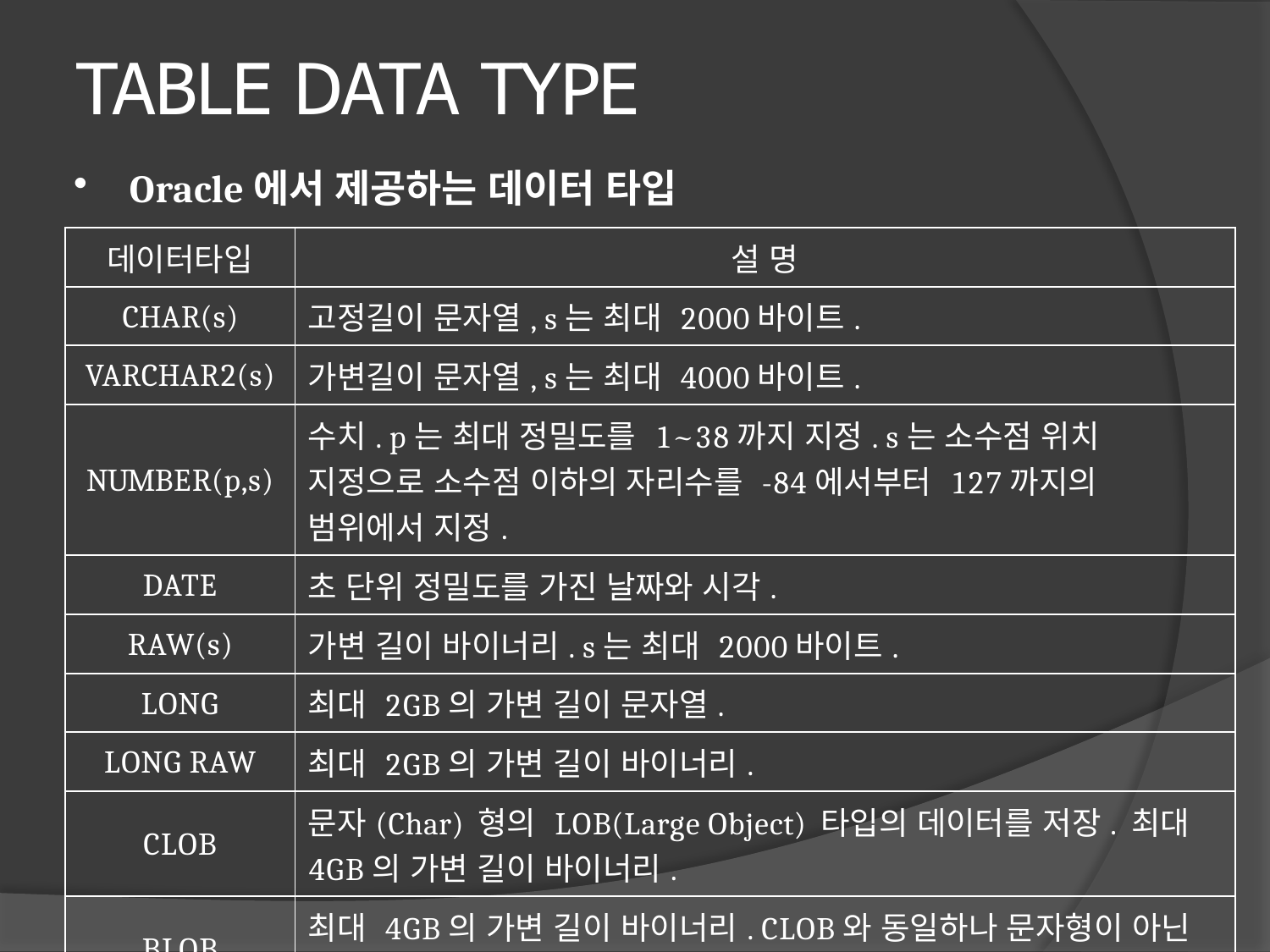

# TABLE DATA TYPE
Oracle에서 제공하는 데이터 타입
| 데이터타입 | 설 명 |
| --- | --- |
| CHAR(s) | 고정길이 문자열, s는 최대 2000바이트. |
| VARCHAR2(s) | 가변길이 문자열, s는 최대 4000바이트. |
| NUMBER(p,s) | 수치. p는 최대 정밀도를 1~38까지 지정. s는 소수점 위치 지정으로 소수점 이하의 자리수를 -84에서부터 127까지의 범위에서 지정. |
| DATE | 초 단위 정밀도를 가진 날짜와 시각. |
| RAW(s) | 가변 길이 바이너리. s는 최대 2000바이트. |
| LONG | 최대 2GB의 가변 길이 문자열. |
| LONG RAW | 최대 2GB의 가변 길이 바이너리. |
| CLOB | 문자(Char) 형의 LOB(Large Object) 타입의 데이터를 저장. 최대 4GB의 가변 길이 바이너리. |
| BLOB | 최대 4GB의 가변 길이 바이너리. CLOB와 동일하나 문자형이 아닌 이진(Binary) 데이터 저장 |